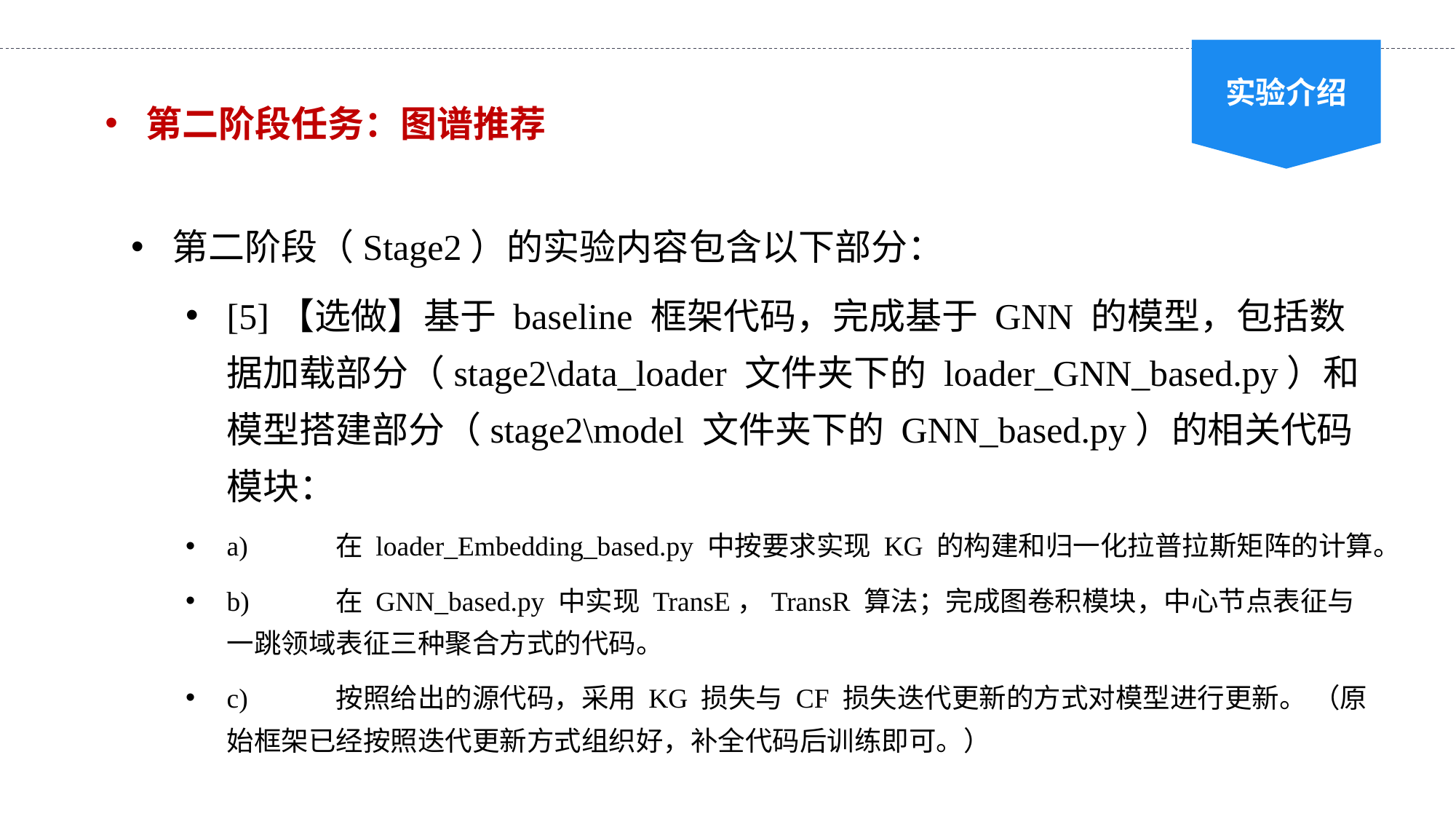

实验介绍
第二阶段任务：图谱推荐
第二阶段（Stage2）的实验内容包含以下部分：
[5]【选做】基于 baseline 框架代码，完成基于 GNN 的模型，包括数据加载部分（stage2\data_loader 文件夹下的 loader_GNN_based.py）和模型搭建部分（stage2\model 文件夹下的 GNN_based.py）的相关代码模块：
a)	在 loader_Embedding_based.py 中按要求实现 KG 的构建和归一化拉普拉斯矩阵的计算。
b)	在 GNN_based.py 中实现 TransE，TransR 算法；完成图卷积模块，中心节点表征与一跳领域表征三种聚合方式的代码。
c)	按照给出的源代码，采用 KG 损失与 CF 损失迭代更新的方式对模型进行更新。 （原始框架已经按照迭代更新方式组织好，补全代码后训练即可。）